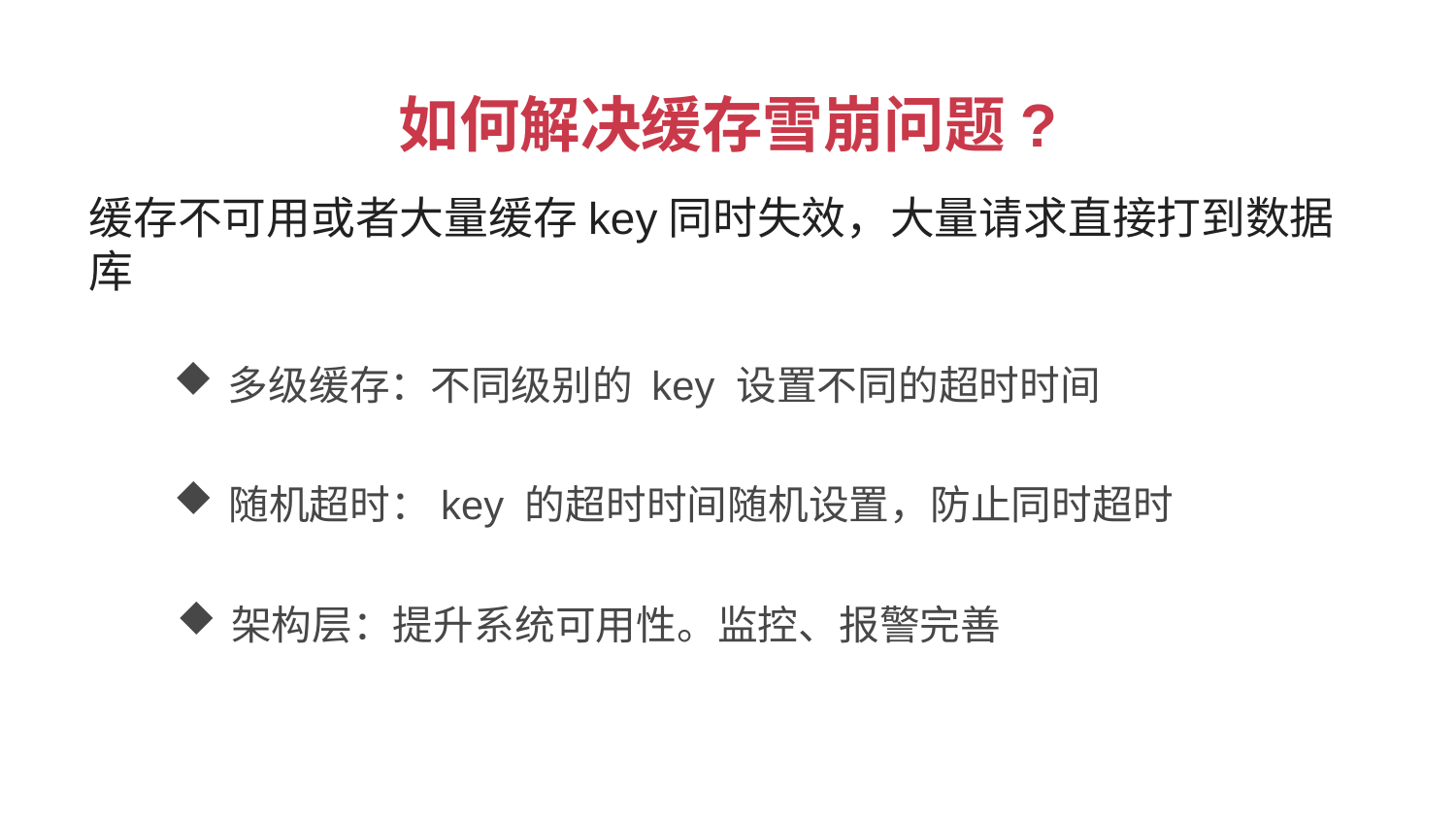

如何解决缓存雪崩问题?
缓存不可用或者大量缓存key同时失效，大量请求直接打到数据库
多级缓存：不同级别的 key 设置不同的超时时间
随机超时：key 的超时时间随机设置，防止同时超时
架构层：提升系统可用性。监控、报警完善